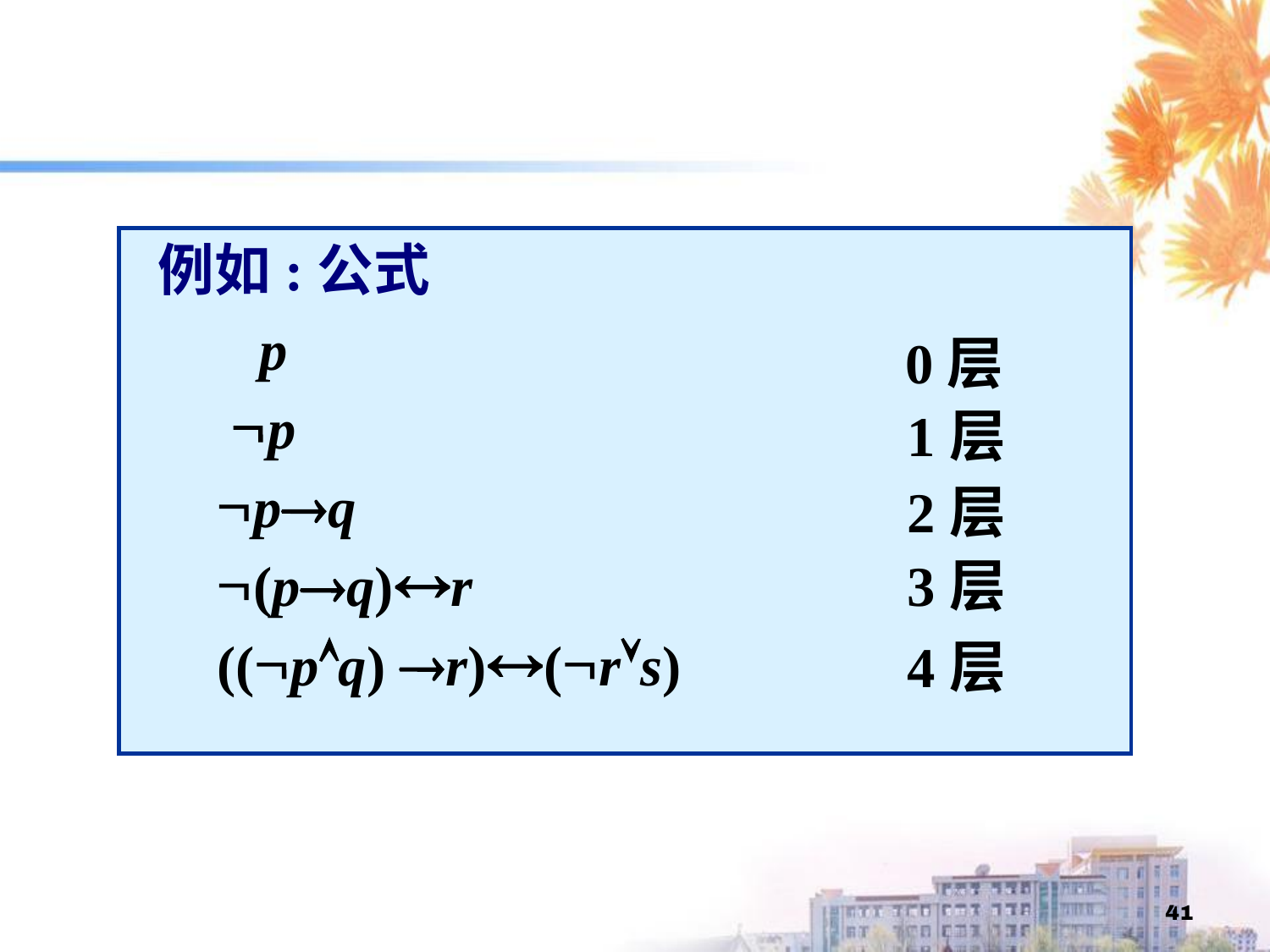

例如:公式
         p
       ¬p
      ¬p→q
      ¬(p→q)↔r
      ((¬p∧q) →r)↔(¬r∨s)
0层
1层
2层
3层
4层
41